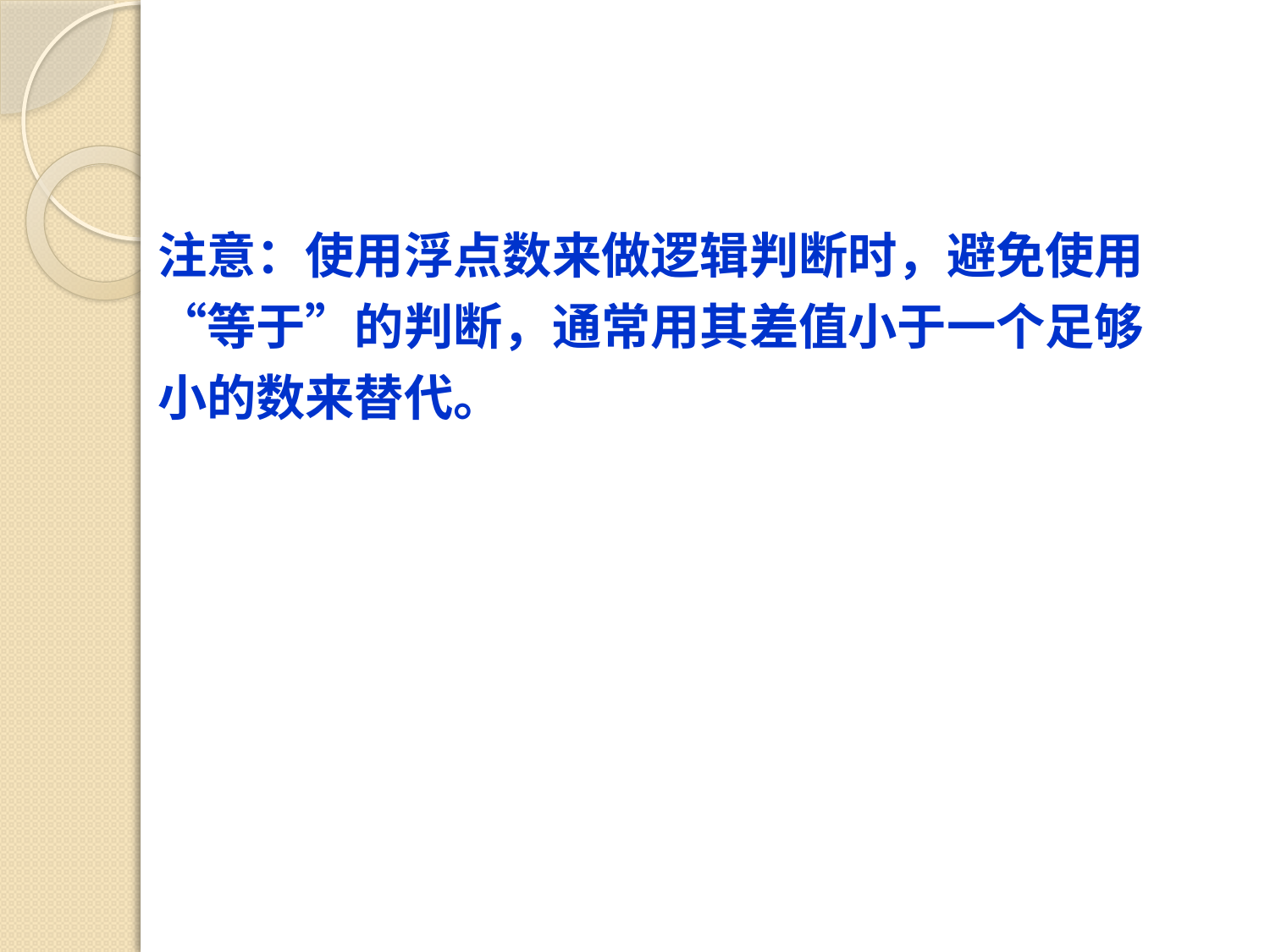

注意：使用浮点数来做逻辑判断时，避免使用“等于”的判断，通常用其差值小于一个足够小的数来替代。